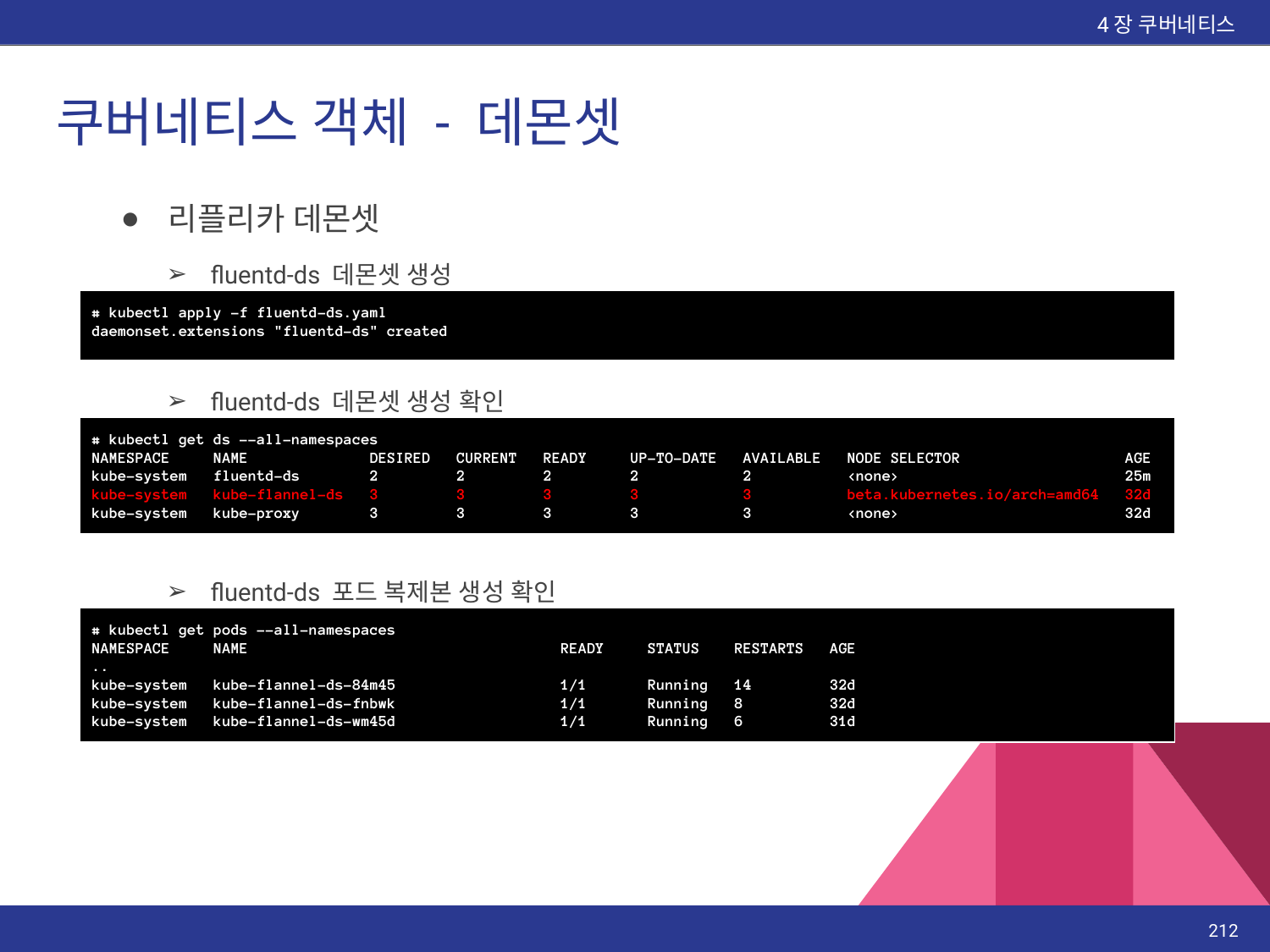

4장 쿠버네티스

# 쿠버네티스 객체 - 데몬셋
리플리카 데몬셋
fluentd-ds 데몬셋 생성
| # kubectl apply -f fluentd-ds.yaml daemonset.extensions "fluentd-ds" created |
| --- |
fluentd-ds 데몬셋 생성 확인
| # kubectl get ds --all-namespaces NAMESPACE NAME DESIRED CURRENT READY UP-TO-DATE AVAILABLE NODE SELECTOR AGE kube-system fluentd-ds 2 2 2 2 2 <none> 25m kube-system kube-flannel-ds 3 3 3 3 3 beta.kubernetes.io/arch=amd64 32d kube-system kube-proxy 3 3 3 3 3 <none> 32d |
| --- |
fluentd-ds 포드 복제본 생성 확인
| # kubectl get pods --all-namespaces NAMESPACE NAME READY STATUS RESTARTS AGE .. kube-system kube-flannel-ds-84m45 1/1 Running 14 32d kube-system kube-flannel-ds-fnbwk 1/1 Running 8 32d kube-system kube-flannel-ds-wm45d 1/1 Running 6 31d |
| --- |
212